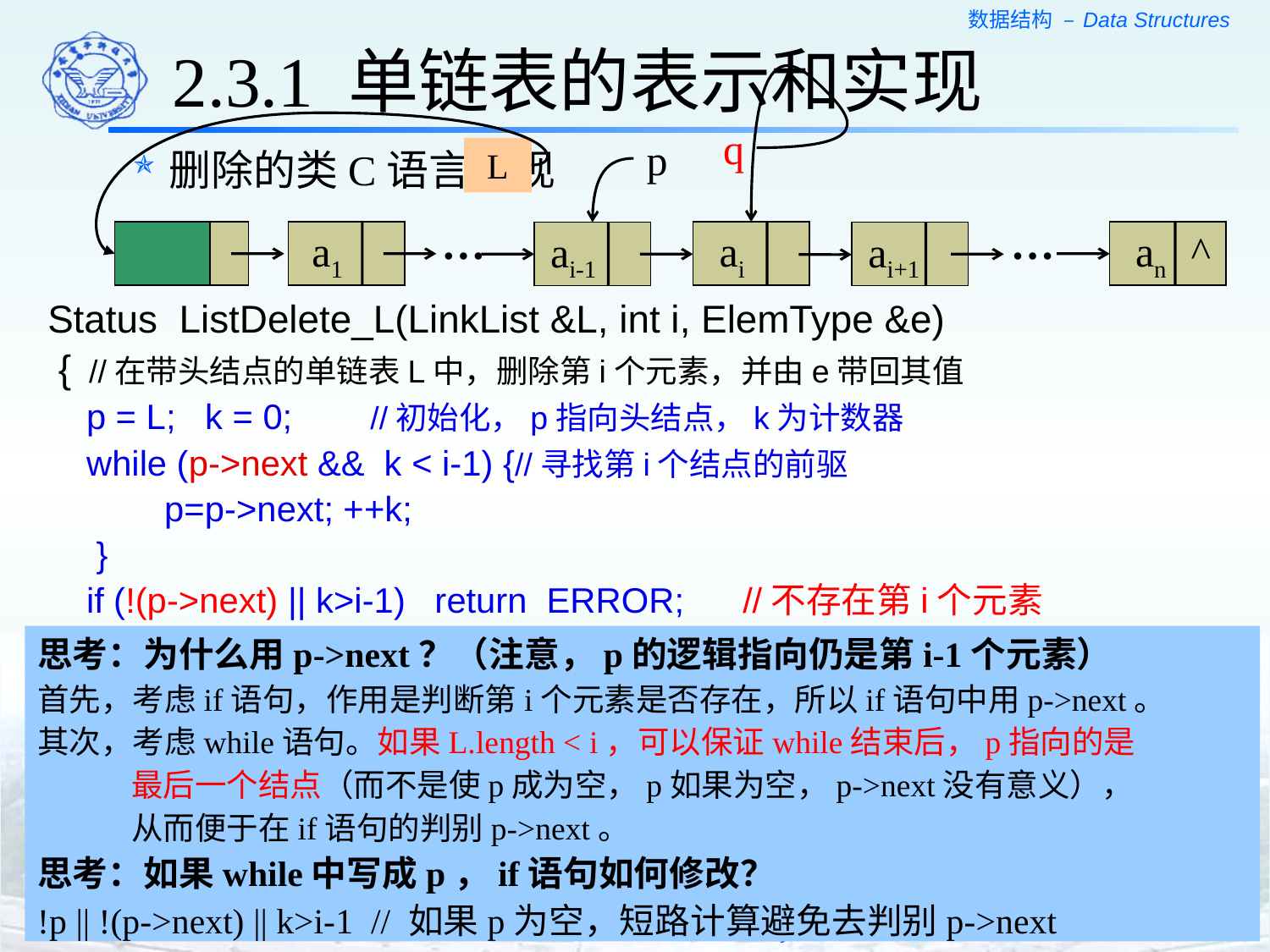

2.3.1 单链表的表示和实现
q
p
L
…
…

a1

ai

 an    ^
ai-1

ai+1

删除的类C语言实现
Status  ListDelete_L(LinkList &L, int i, ElemType &e)
 {  //在带头结点的单链表L中，删除第i个元素，并由e带回其值
    p = L;   k = 0;        //初始化，p指向头结点，k为计数器
    while (p->next &&  k < i-1) {//寻找第i个结点的前驱
            p=p->next; ++k;
     }
    if (!(p->next) || k>i-1)   return  ERROR;      //不存在第i个元素
    q = p->next;  	    // 令q指向待删除的元素结点
    p->next = q->next;    // 从链表中去除结点
    e = q->data;               // 参数e带回被删除结点的数据
    free(q);                       // 释放（归还）结点空间
    return  OK;
} //ListDelete_L
思考：为什么用p->next？（注意，p的逻辑指向仍是第i-1个元素）
首先，考虑if语句，作用是判断第i个元素是否存在，所以if语句中用p->next。
其次，考虑while语句。如果L.length < i，可以保证while结束后，p指向的是
            最后一个结点（而不是使p成为空，p如果为空，p->next没有意义），
            从而便于在if语句的判别p->next。
思考：如果while中写成p，if语句如何修改？
!p || !(p->next) || k>i-1  // 如果p为空，短路计算避免去判别p->next
思考：
算法的时间复杂度T(n)和空间复杂度S(n) ?
39